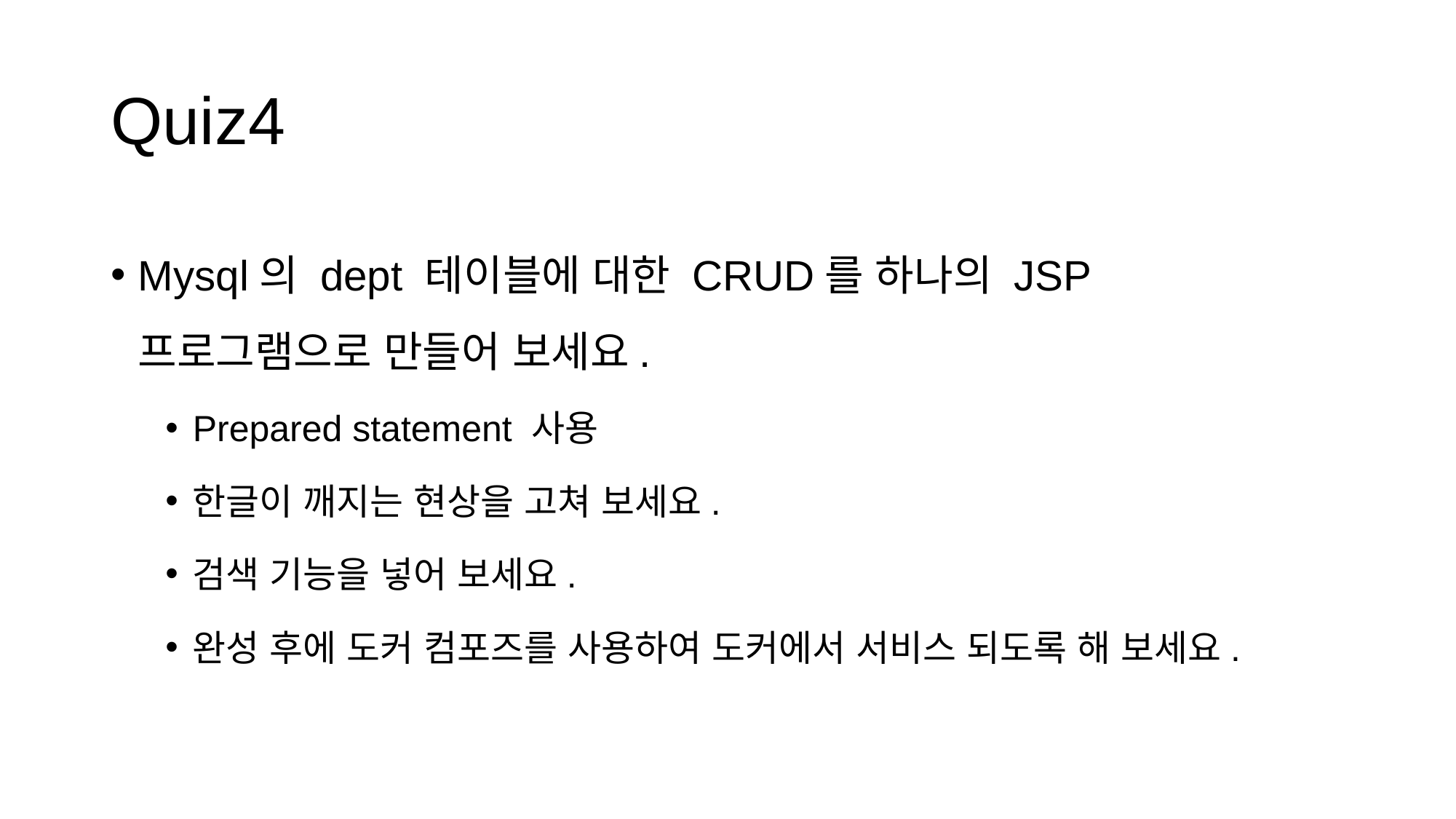

# Quiz4
Mysql의 dept 테이블에 대한 CRUD를 하나의 JSP 프로그램으로 만들어 보세요.
Prepared statement 사용
한글이 깨지는 현상을 고쳐 보세요.
검색 기능을 넣어 보세요.
완성 후에 도커 컴포즈를 사용하여 도커에서 서비스 되도록 해 보세요.